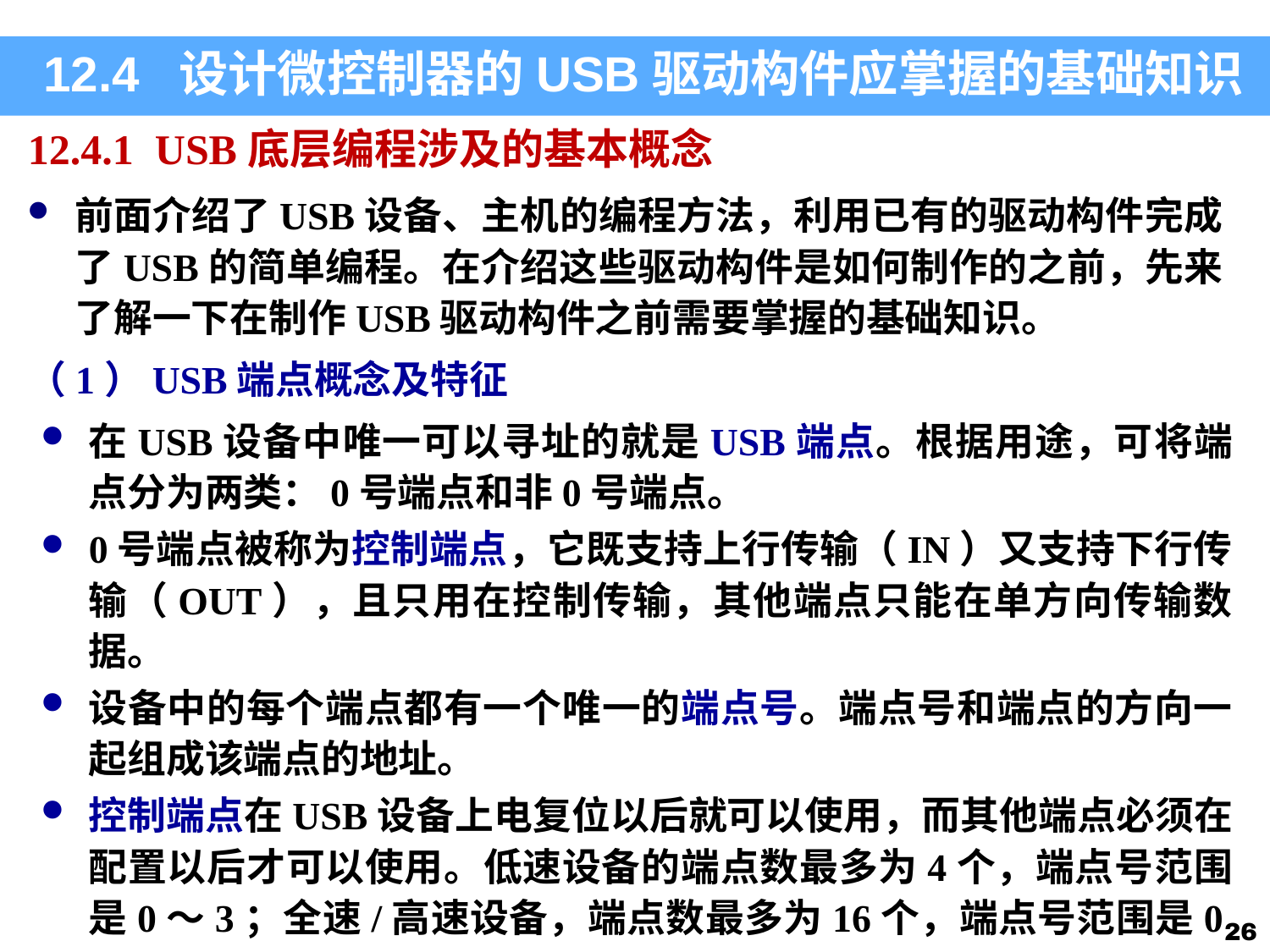

12.4  设计微控制器的USB驱动构件应掌握的基础知识
12.4.1  USB底层编程涉及的基本概念
前面介绍了USB设备、主机的编程方法，利用已有的驱动构件完成了USB的简单编程。在介绍这些驱动构件是如何制作的之前，先来了解一下在制作USB驱动构件之前需要掌握的基础知识。
（1）USB端点概念及特征
在USB设备中唯一可以寻址的就是USB端点。根据用途，可将端点分为两类：0号端点和非0号端点。
0号端点被称为控制端点，它既支持上行传输（IN）又支持下行传输（OUT），且只用在控制传输，其他端点只能在单方向传输数据。
设备中的每个端点都有一个唯一的端点号。端点号和端点的方向一起组成该端点的地址。
控制端点在USB设备上电复位以后就可以使用，而其他端点必须在配置以后才可以使用。低速设备的端点数最多为4个，端点号范围是0～3；全速/高速设备，端点数最多为16个，端点号范围是0～15。

26